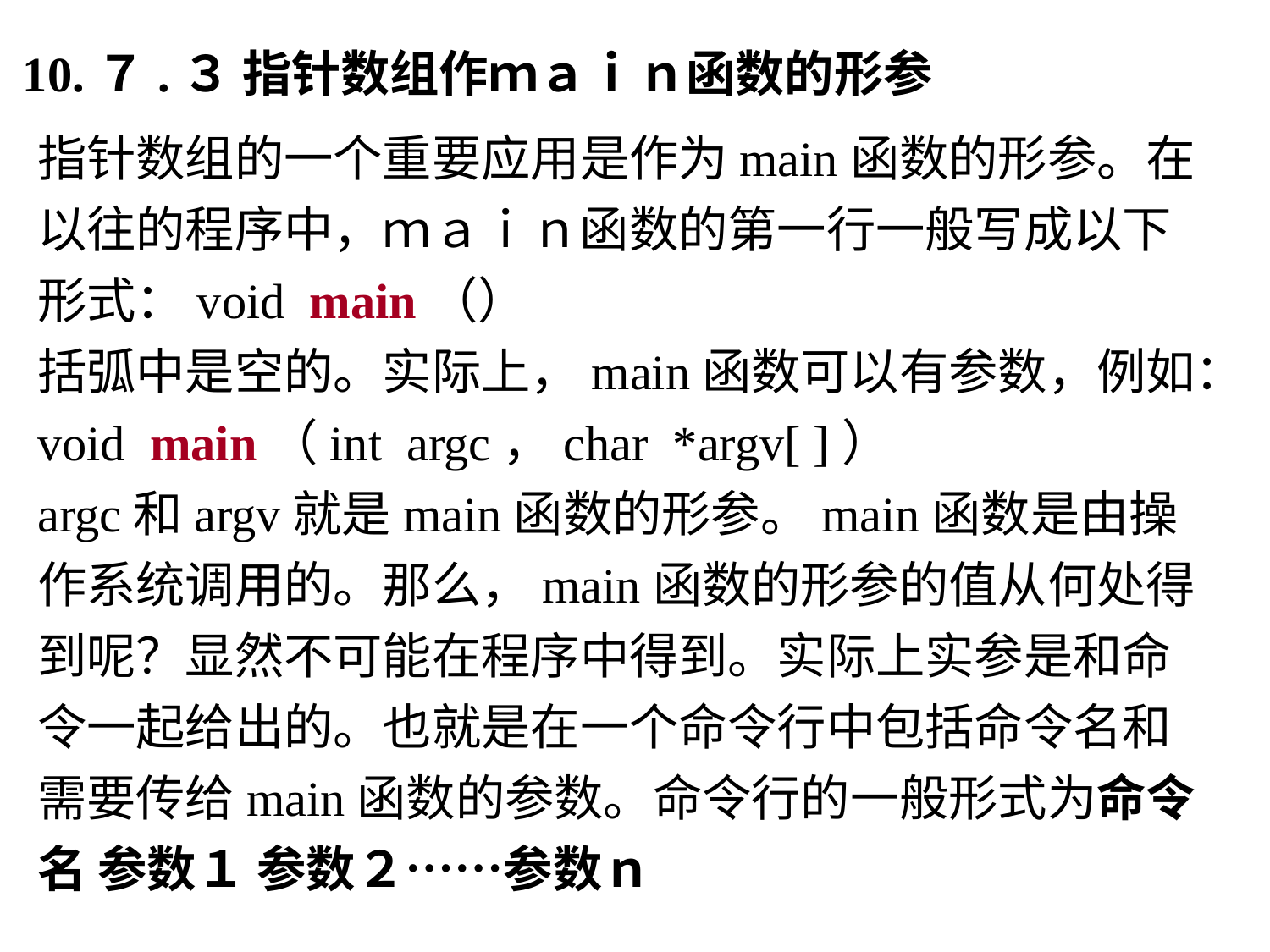

10.７.３ 指针数组作ｍａｉｎ函数的形参
指针数组的一个重要应用是作为main函数的形参。在以往的程序中，ｍａｉｎ函数的第一行一般写成以下形式：void  main（）
括弧中是空的。实际上，main函数可以有参数，例如：void  main（int  argc，char  *argv[ ]）
argc和argv就是main函数的形参。main函数是由操作系统调用的。那么，main函数的形参的值从何处得到呢？显然不可能在程序中得到。实际上实参是和命令一起给出的。也就是在一个命令行中包括命令名和需要传给main函数的参数。命令行的一般形式为命令名 参数１ 参数２……参数ｎ